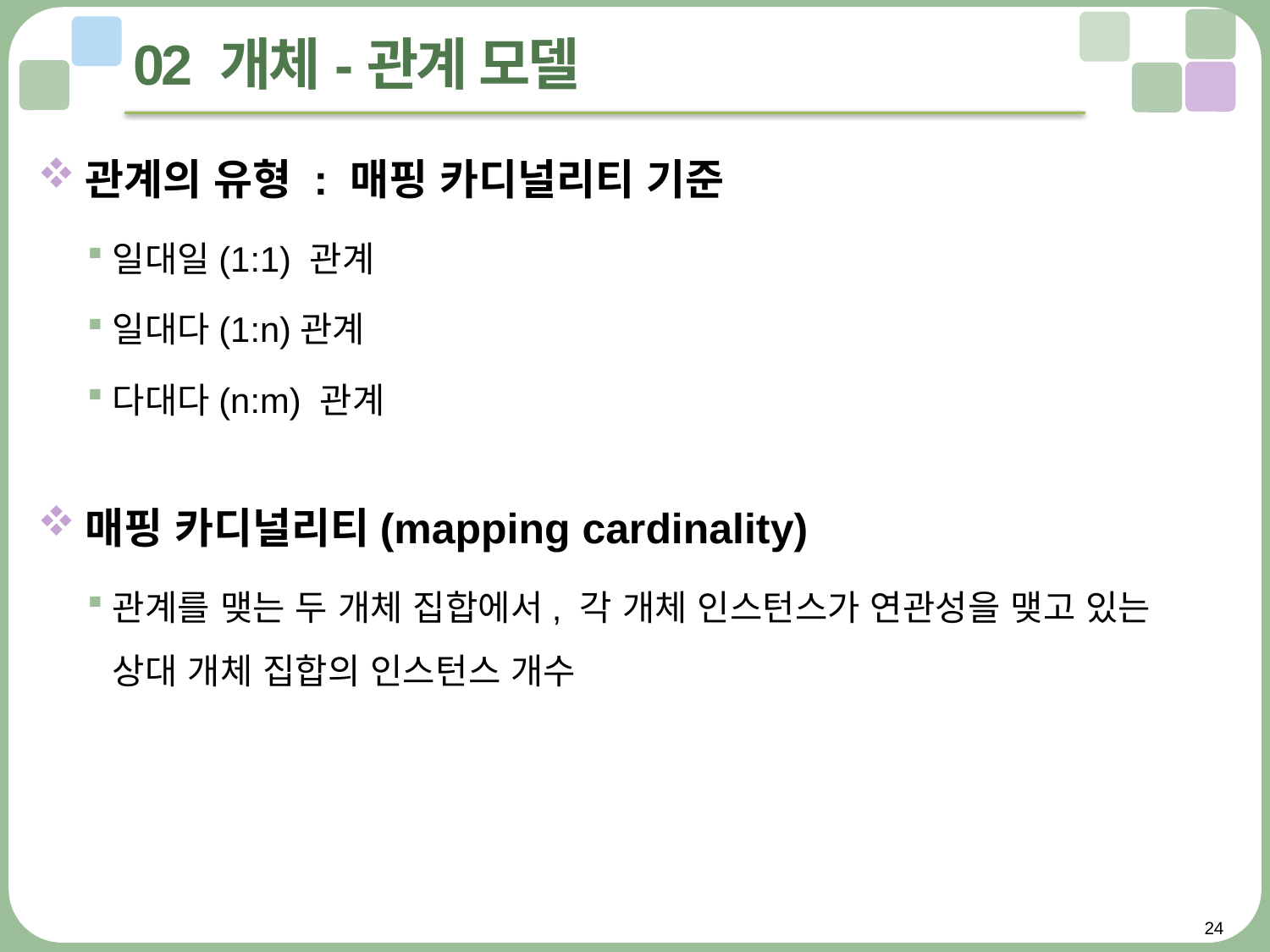

# 02 개체-관계 모델
관계의 유형 : 매핑 카디널리티 기준
일대일(1:1) 관계
일대다(1:n)관계
다대다(n:m) 관계

매핑 카디널리티(mapping cardinality)
관계를 맺는 두 개체 집합에서, 각 개체 인스턴스가 연관성을 맺고 있는 상대 개체 집합의 인스턴스 개수